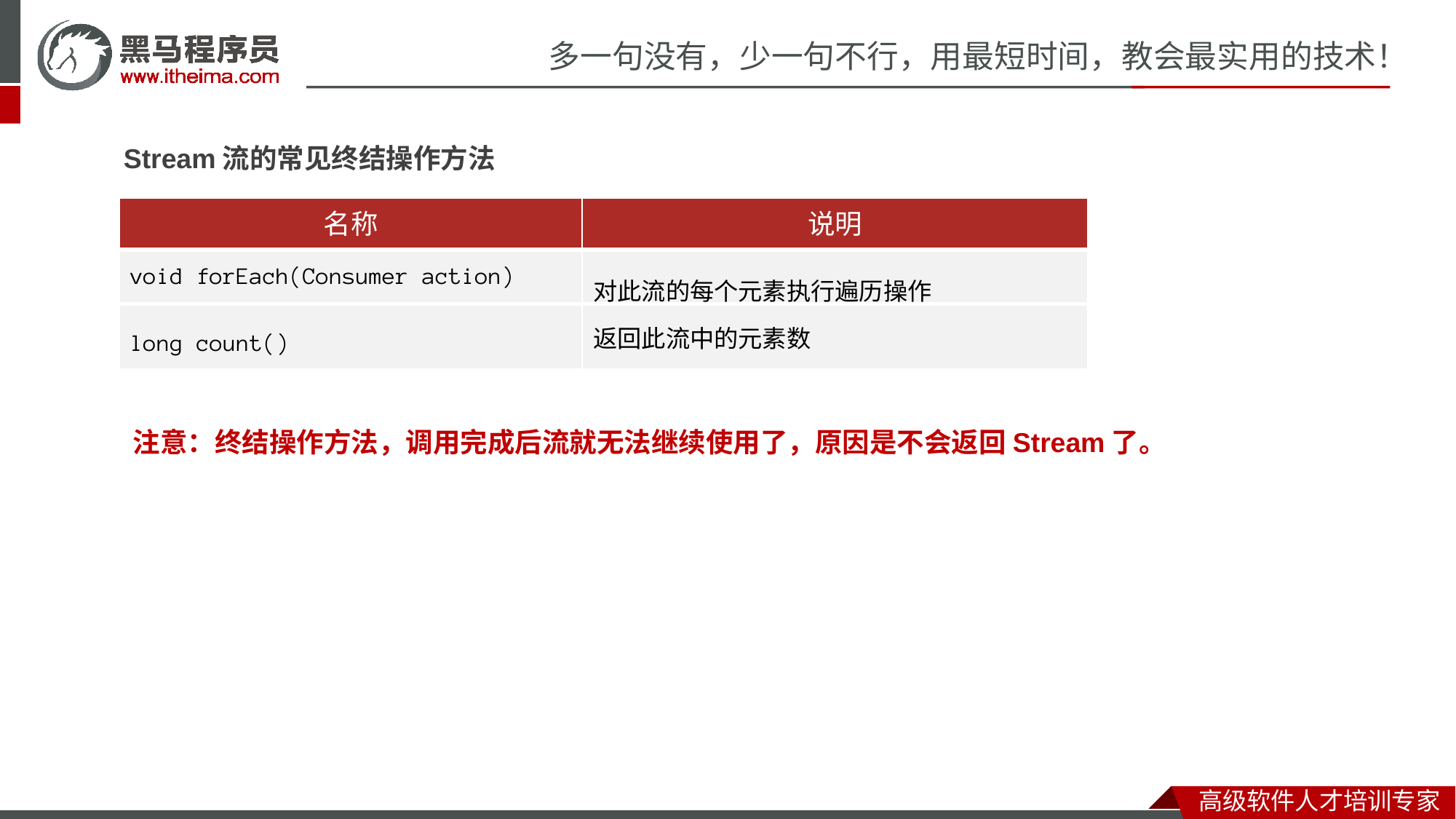

Stream流的常见终结操作方法
| 名称 | 说明 |
| --- | --- |
| void forEach​(Consumer action) | 对此流的每个元素执行遍历操作 |
| long count​() | 返回此流中的元素数 |
注意：终结操作方法，调用完成后流就无法继续使用了，原因是不会返回Stream了。